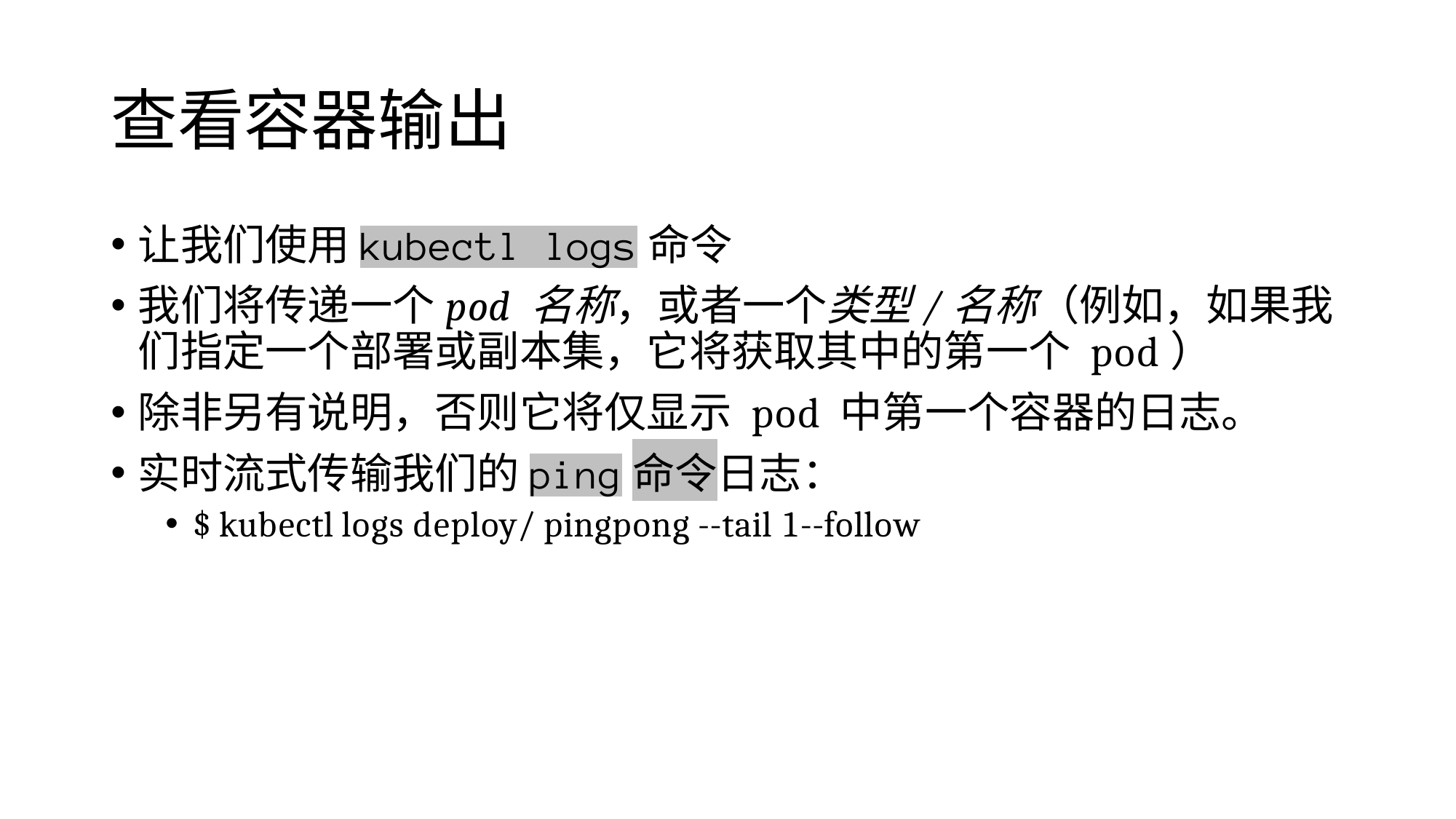

# 查看容器输出
让我们使用kubectl logs命令
我们将传递一个pod 名称，或者一个类型/名称（例如，如果我们指定一个部署或副本集，它将获取其中的第一个 pod）
除非另有说明，否则它将仅显示 pod 中第一个容器的日志。
实时流式传输我们的ping命令日志：
$ kubectl logs deploy/ pingpong --tail 1--follow